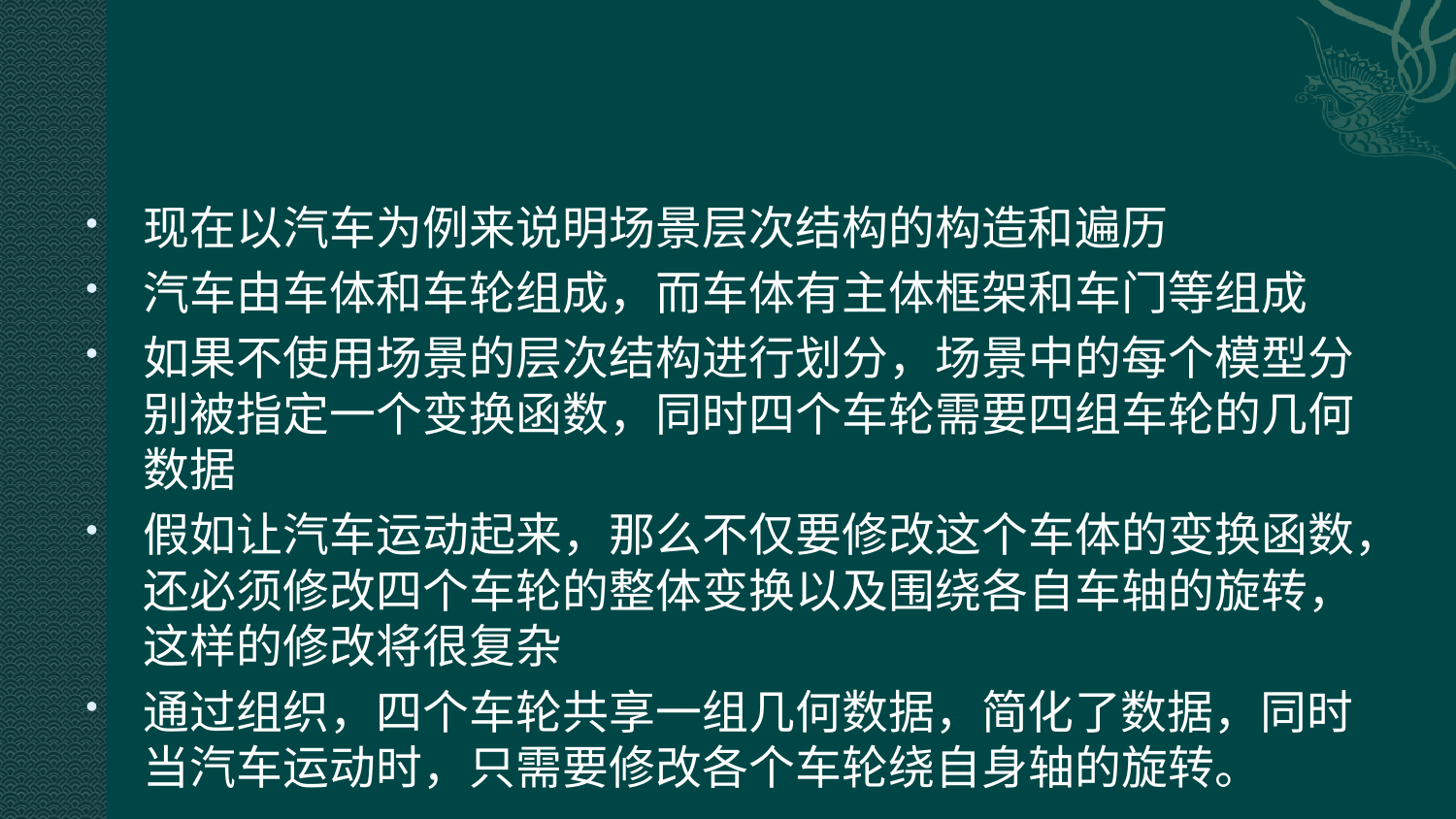

#
现在以汽车为例来说明场景层次结构的构造和遍历
汽车由车体和车轮组成，而车体有主体框架和车门等组成
如果不使用场景的层次结构进行划分，场景中的每个模型分别被指定一个变换函数，同时四个车轮需要四组车轮的几何数据
假如让汽车运动起来，那么不仅要修改这个车体的变换函数，还必须修改四个车轮的整体变换以及围绕各自车轴的旋转，这样的修改将很复杂
通过组织，四个车轮共享一组几何数据，简化了数据，同时当汽车运动时，只需要修改各个车轮绕自身轴的旋转。